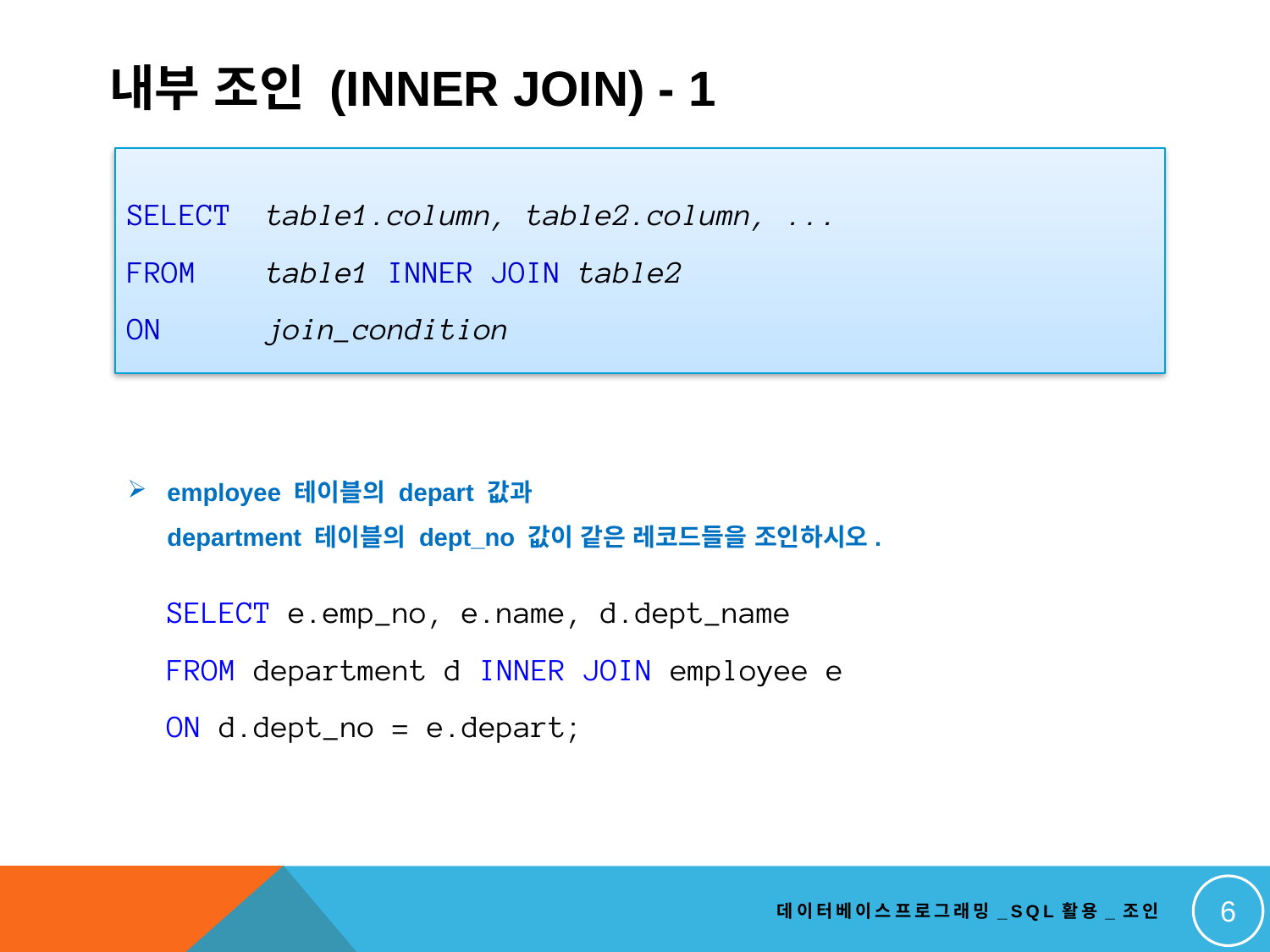

# 내부 조인 (INNER JOIN) - 1
SELECT  table1.column, table2.column, ...
FROM    table1 INNER JOIN table2
ON      join_condition
employee 테이블의 depart 값과
department 테이블의 dept_no 값이 같은 레코드들을 조인하시오.
SELECT e.emp_no, e.name, d.dept_name
FROM department d INNER JOIN employee e
ON d.dept_no = e.depart;
6
데이터베이스프로그래밍_SQL활용_조인